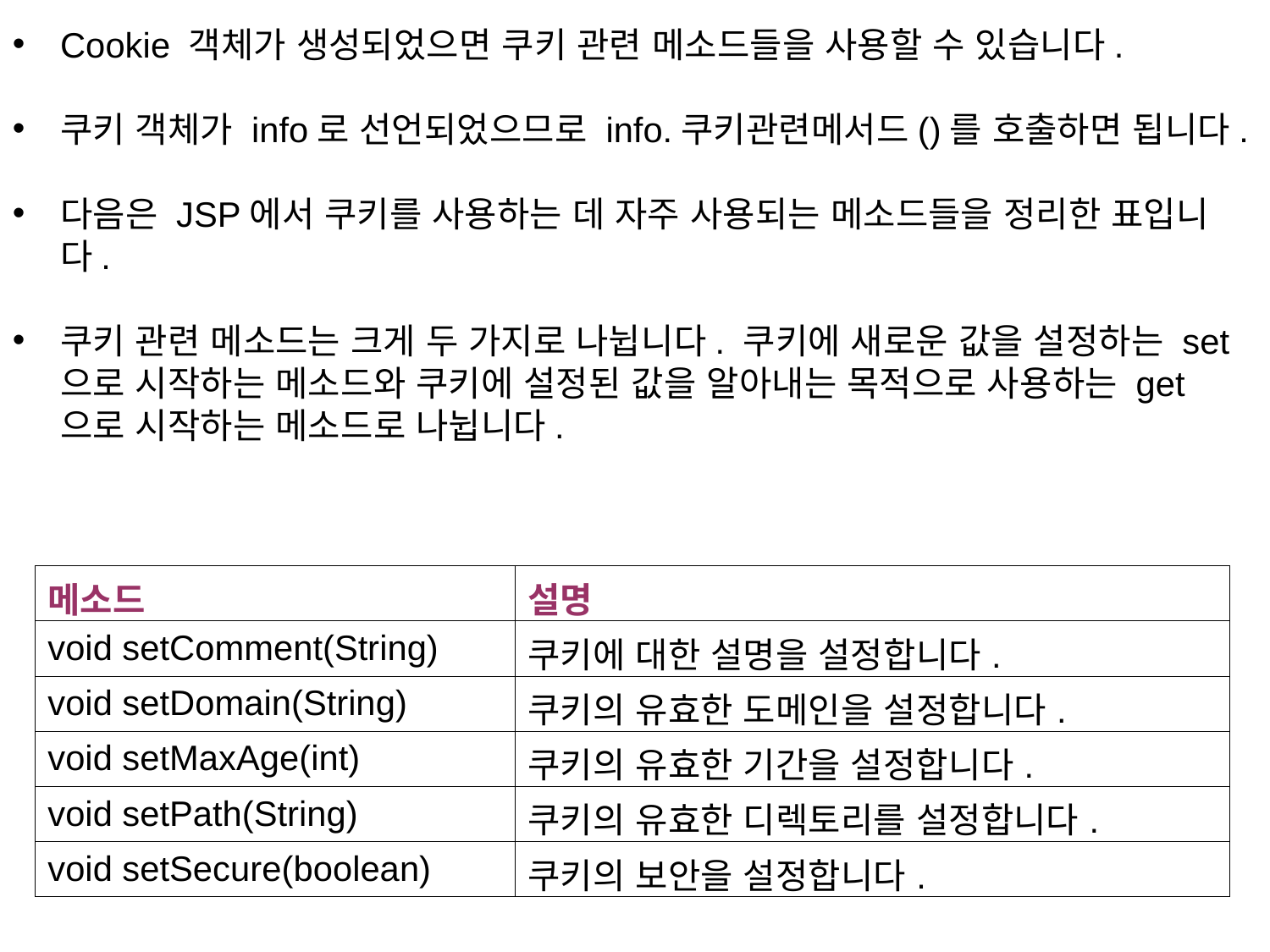

Cookie 객체가 생성되었으면 쿠키 관련 메소드들을 사용할 수 있습니다.

쿠키 객체가 info로 선언되었으므로 info.쿠키관련메서드()를 호출하면 됩니다.

다음은 JSP에서 쿠키를 사용하는 데 자주 사용되는 메소드들을 정리한 표입니다.

쿠키 관련 메소드는 크게 두 가지로 나뉩니다. 쿠키에 새로운 값을 설정하는 set으로 시작하는 메소드와 쿠키에 설정된 값을 알아내는 목적으로 사용하는 get으로 시작하는 메소드로 나뉩니다.

| 메소드 | 설명 |
| --- | --- |
| void setComment(String) | 쿠키에 대한 설명을 설정합니다. |
| void setDomain(String) | 쿠키의 유효한 도메인을 설정합니다. |
| void setMaxAge(int) | 쿠키의 유효한 기간을 설정합니다. |
| void setPath(String) | 쿠키의 유효한 디렉토리를 설정합니다. |
| void setSecure(boolean) | 쿠키의 보안을 설정합니다. |